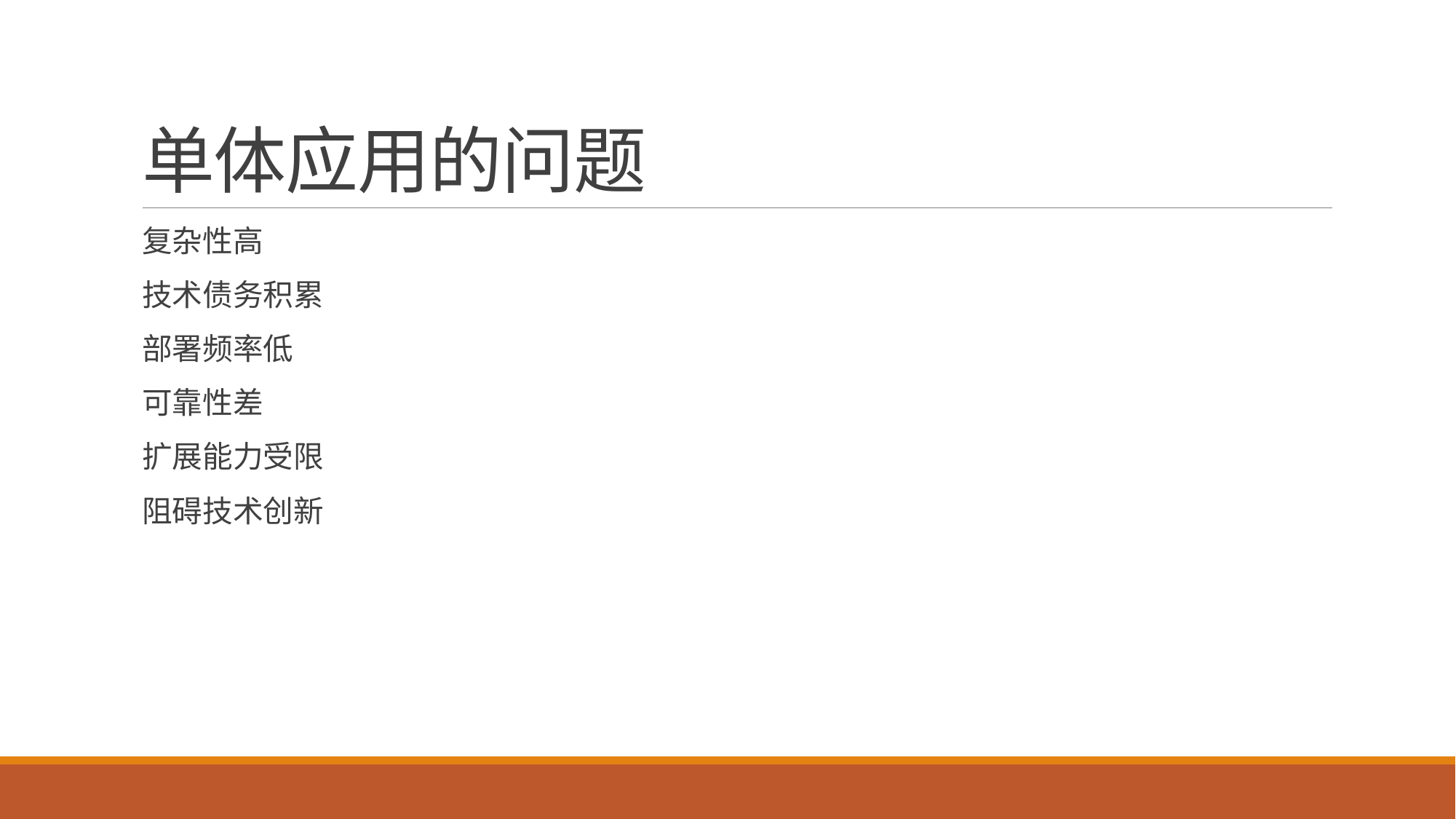

# 单体应用的问题
复杂性高
技术债务积累
部署频率低
可靠性差
扩展能力受限
阻碍技术创新